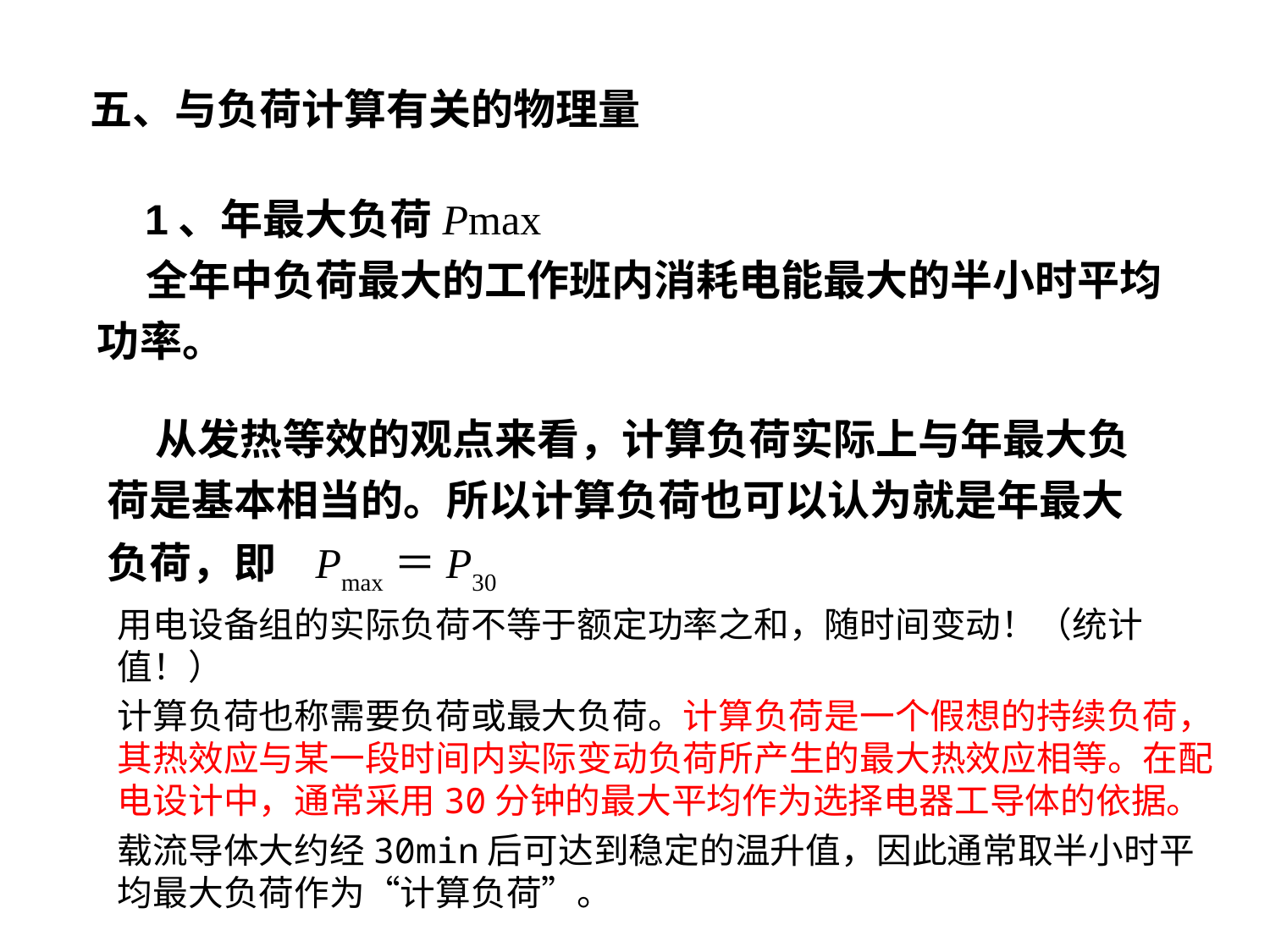

五、与负荷计算有关的物理量
    1、年最大负荷Pmax
    全年中负荷最大的工作班内消耗电能最大的半小时平均
功率。
    从发热等效的观点来看，计算负荷实际上与年最大负荷是基本相当的。所以计算负荷也可以认为就是年最大负荷，即   Pmax＝P30
用电设备组的实际负荷不等于额定功率之和，随时间变动！（统计值！）
计算负荷也称需要负荷或最大负荷。计算负荷是一个假想的持续负荷，其热效应与某一段时间内实际变动负荷所产生的最大热效应相等。在配电设计中，通常采用30分钟的最大平均作为选择电器工导体的依据。
载流导体大约经30min后可达到稳定的温升值，因此通常取半小时平均最大负荷作为“计算负荷”。